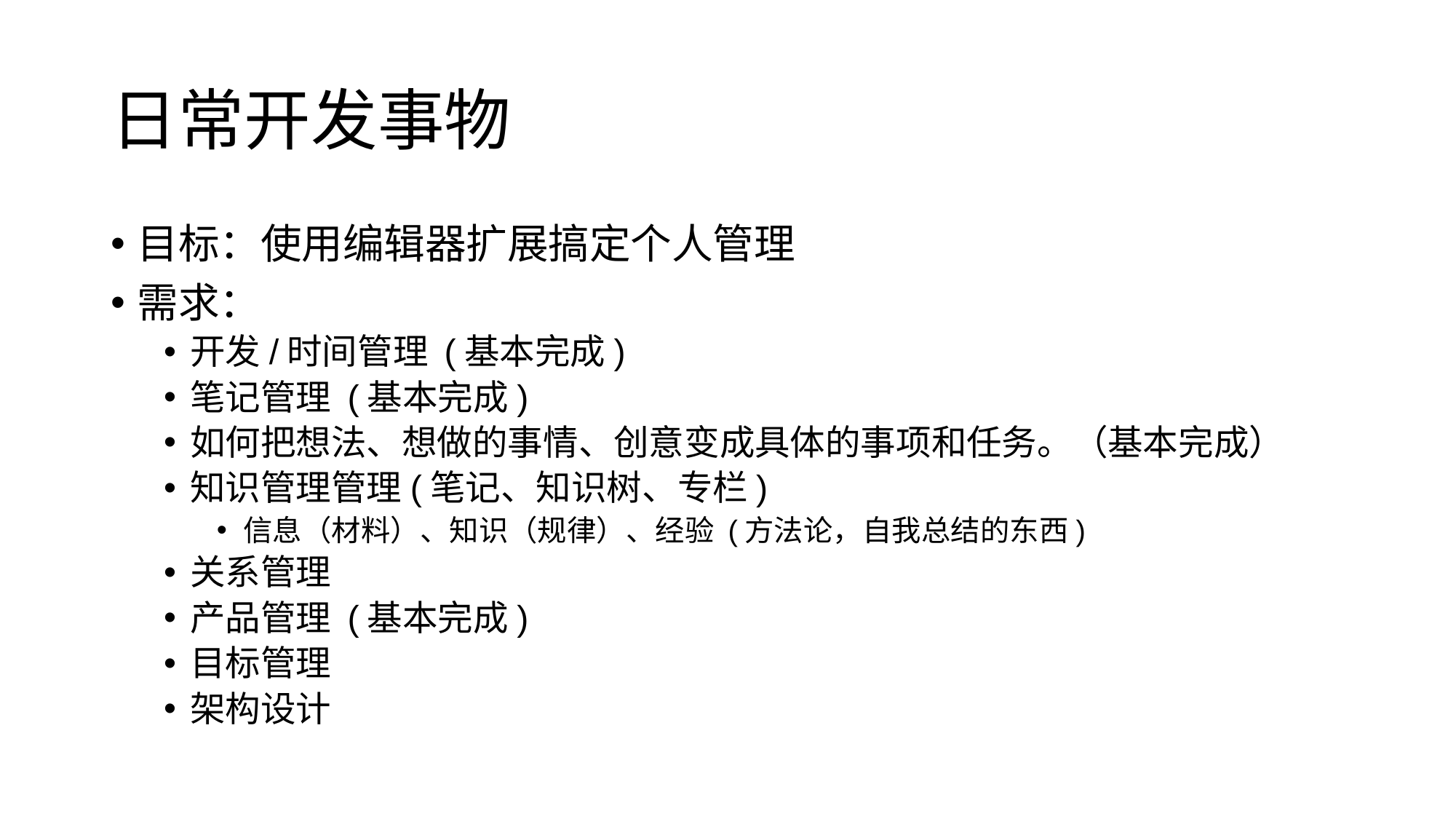

# 日常开发事物
目标：使用编辑器扩展搞定个人管理
需求：
开发/时间管理 (基本完成)
笔记管理 (基本完成)
如何把想法、想做的事情、创意变成具体的事项和任务。（基本完成）
知识管理管理(笔记、知识树、专栏)
信息（材料）、知识（规律）、经验 (方法论，自我总结的东西)
关系管理
产品管理 (基本完成)
目标管理
架构设计